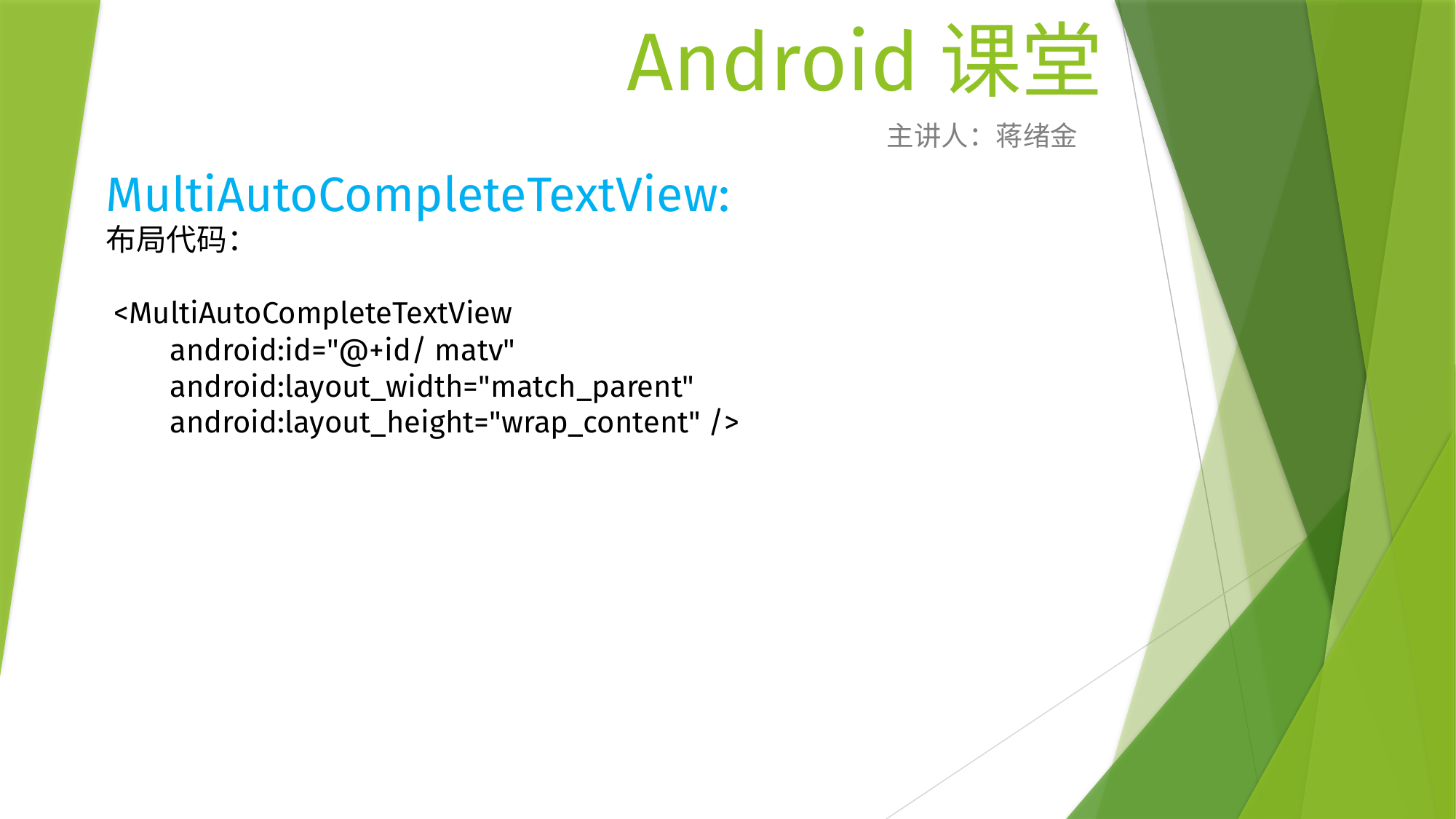

# Android课堂
主讲人：蒋绪金
MultiAutoCompleteTextView:
布局代码：

 <MultiAutoCompleteTextView
        android:id="@+id/ matv"
        android:layout_width="match_parent"
        android:layout_height="wrap_content" />